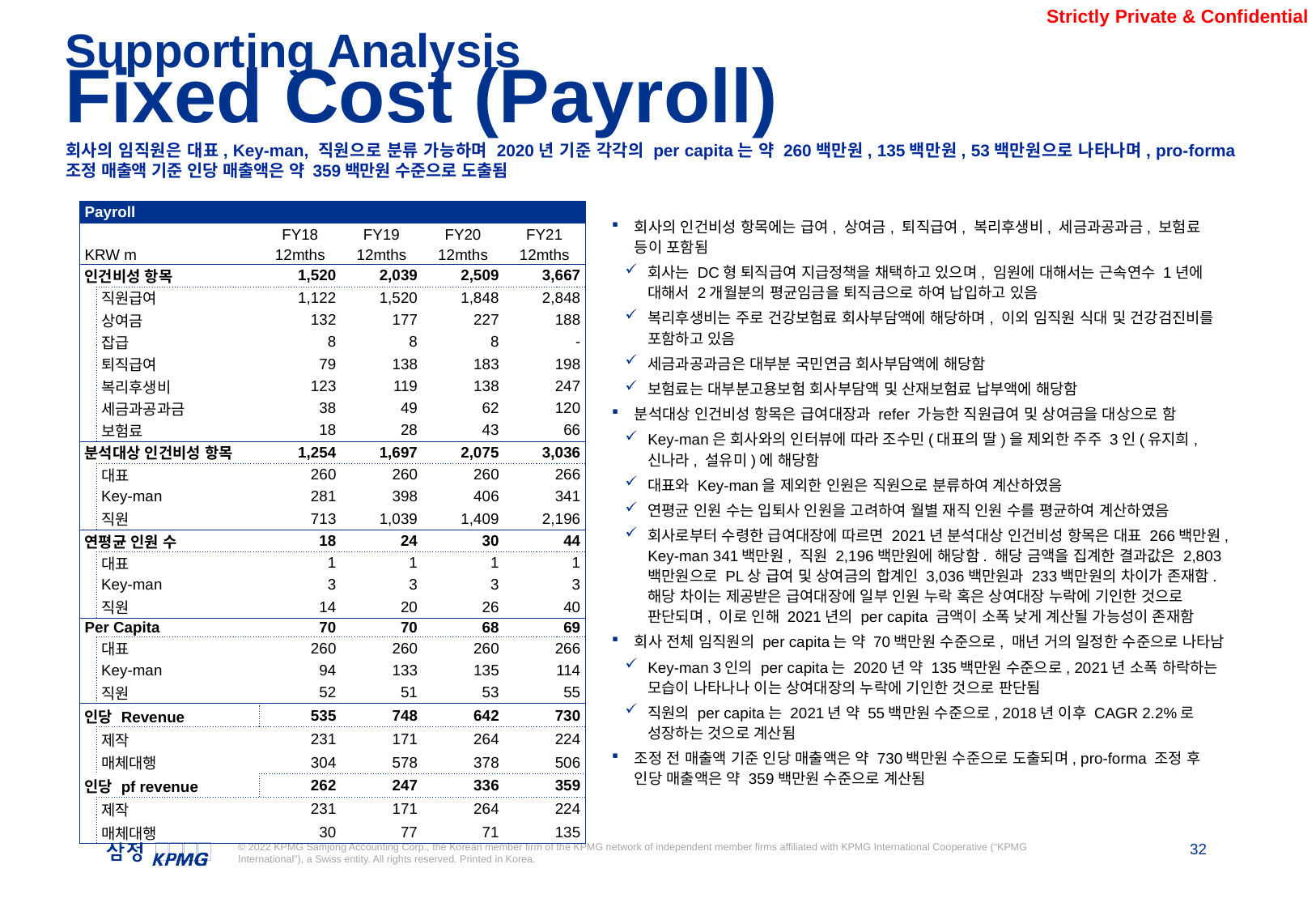

Supporting Analysis
Fixed Cost (Payroll)
회사의 임직원은 대표, Key-man, 직원으로 분류 가능하며 2020년 기준 각각의 per capita는 약 260백만원, 135백만원, 53백만원으로 나타나며, pro-forma 조정 매출액 기준 인당 매출액은 약 359백만원 수준으로 도출됨
회사의 인건비성 항목에는 급여, 상여금, 퇴직급여, 복리후생비, 세금과공과금, 보험료 등이 포함됨
회사는 DC형 퇴직급여 지급정책을 채택하고 있으며, 임원에 대해서는 근속연수 1년에 대해서 2개월분의 평균임금을 퇴직금으로 하여 납입하고 있음
복리후생비는 주로 건강보험료 회사부담액에 해당하며, 이외 임직원 식대 및 건강검진비를 포함하고 있음
세금과공과금은 대부분 국민연금 회사부담액에 해당함
보험료는 대부분고용보험 회사부담액 및 산재보험료 납부액에 해당함
분석대상 인건비성 항목은 급여대장과 refer 가능한 직원급여 및 상여금을 대상으로 함
Key-man은 회사와의 인터뷰에 따라 조수민(대표의 딸)을 제외한 주주 3인(유지희, 신나라, 설유미)에 해당함
대표와 Key-man을 제외한 인원은 직원으로 분류하여 계산하였음
연평균 인원 수는 입퇴사 인원을 고려하여 월별 재직 인원 수를 평균하여 계산하였음
회사로부터 수령한 급여대장에 따르면 2021년 분석대상 인건비성 항목은 대표 266백만원, Key-man 341백만원, 직원 2,196백만원에 해당함. 해당 금액을 집계한 결과값은 2,803백만원으로 PL상 급여 및 상여금의 합계인 3,036백만원과 233백만원의 차이가 존재함. 해당 차이는 제공받은 급여대장에 일부 인원 누락 혹은 상여대장 누락에 기인한 것으로 판단되며, 이로 인해 2021년의 per capita 금액이 소폭 낮게 계산될 가능성이 존재함
회사 전체 임직원의 per capita는 약 70백만원 수준으로, 매년 거의 일정한 수준으로 나타남
Key-man 3인의 per capita는 2020년 약 135백만원 수준으로, 2021년 소폭 하락하는 모습이 나타나나 이는 상여대장의 누락에 기인한 것으로 판단됨
직원의 per capita는 2021년 약 55백만원 수준으로, 2018년 이후 CAGR 2.2%로 성장하는 것으로 계산됨
조정 전 매출액 기준 인당 매출액은 약 730백만원 수준으로 도출되며, pro-forma 조정 후 인당 매출액은 약 359백만원 수준으로 계산됨

| Payroll |  |  |  |  |  |
| --- | --- | --- | --- | --- | --- |
|  |  | FY18 | FY19 | FY20 | FY21 |
| KRW m |  | 12mths | 12mths | 12mths | 12mths |
| 인건비성 항목 |  | 1,520 | 2,039 | 2,509 | 3,667 |
|  | 직원급여 | 1,122 | 1,520 | 1,848 | 2,848 |
|  | 상여금 | 132 | 177 | 227 | 188 |
|  | 잡급 | 8 | 8 | 8 | - |
|  | 퇴직급여 | 79 | 138 | 183 | 198 |
|  | 복리후생비 | 123 | 119 | 138 | 247 |
|  | 세금과공과금 | 38 | 49 | 62 | 120 |
|  | 보험료 | 18 | 28 | 43 | 66 |
| 분석대상 인건비성 항목 |  | 1,254 | 1,697 | 2,075 | 3,036 |
|  | 대표 | 260 | 260 | 260 | 266 |
|  | Key-man | 281 | 398 | 406 | 341 |
|  | 직원 | 713 | 1,039 | 1,409 | 2,196 |
| 연평균 인원 수 |  | 18 | 24 | 30 | 44 |
|  | 대표 | 1 | 1 | 1 | 1 |
|  | Key-man | 3 | 3 | 3 | 3 |
|  | 직원 | 14 | 20 | 26 | 40 |
| Per Capita |  | 70 | 70 | 68 | 69 |
|  | 대표 | 260 | 260 | 260 | 266 |
|  | Key-man | 94 | 133 | 135 | 114 |
|  | 직원 | 52 | 51 | 53 | 55 |
| 인당 Revenue |  | 535 | 748 | 642 | 730 |
|  | 제작 | 231 | 171 | 264 | 224 |
|  | 매체대행 | 304 | 578 | 378 | 506 |
| 인당 pf revenue |  | 262 | 247 | 336 | 359 |
|  | 제작 | 231 | 171 | 264 | 224 |
|  | 매체대행 | 30 | 77 | 71 | 135 |